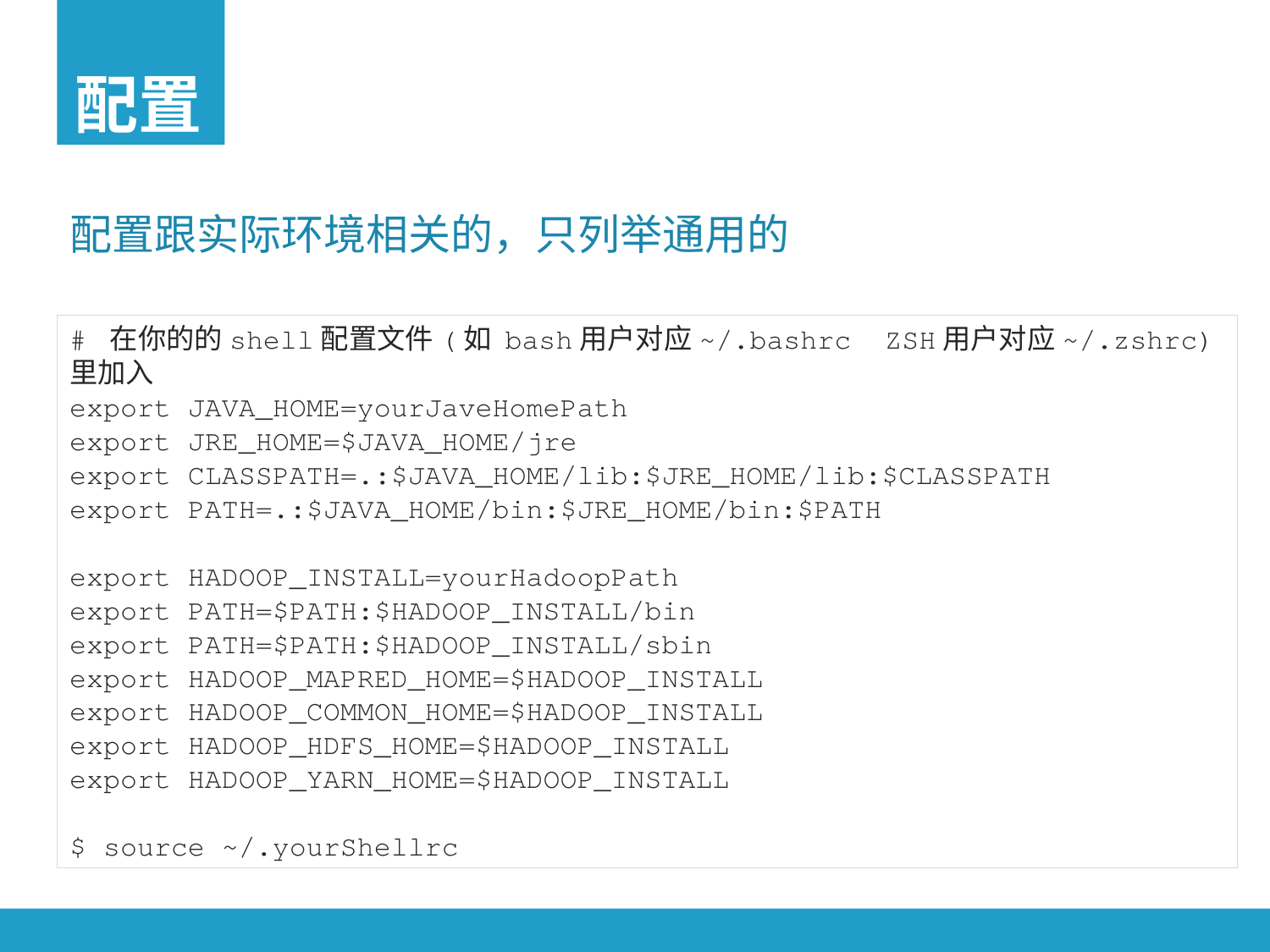

配置
配置跟实际环境相关的，只列举通用的
# 在你的的shell配置文件(如 bash用户对应~/.bashrc  ZSH用户对应~/.zshrc)里加入
export JAVA_HOME=yourJaveHomePath
export JRE_HOME=$JAVA_HOME/jre
export CLASSPATH=.:$JAVA_HOME/lib:$JRE_HOME/lib:$CLASSPATH
export PATH=.:$JAVA_HOME/bin:$JRE_HOME/bin:$PATH

export HADOOP_INSTALL=yourHadoopPath
export PATH=$PATH:$HADOOP_INSTALL/bin
export PATH=$PATH:$HADOOP_INSTALL/sbin
export HADOOP_MAPRED_HOME=$HADOOP_INSTALL
export HADOOP_COMMON_HOME=$HADOOP_INSTALL
export HADOOP_HDFS_HOME=$HADOOP_INSTALL
export HADOOP_YARN_HOME=$HADOOP_INSTALL

$ source ~/.yourShellrc